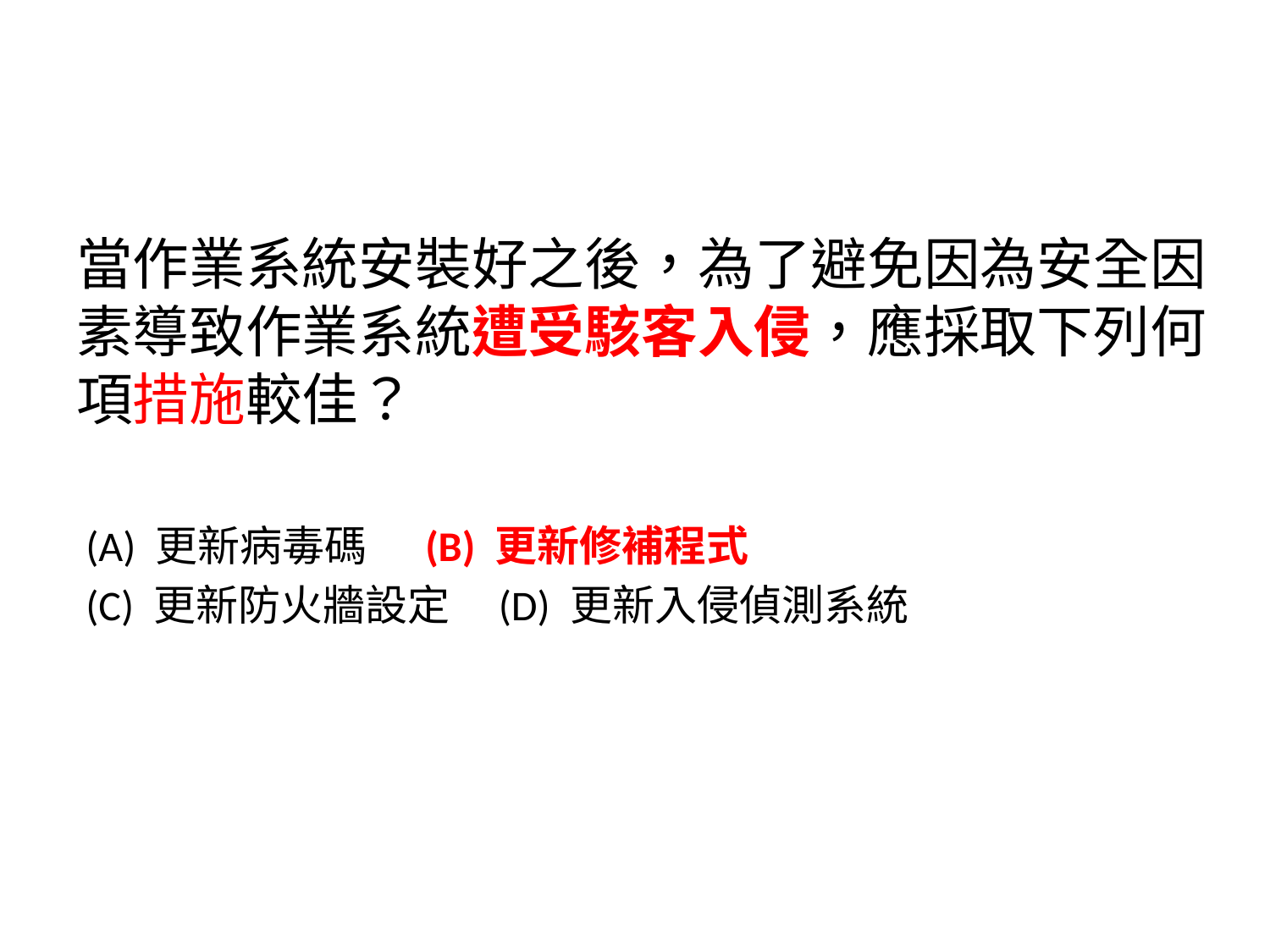

當作業系統安裝好之後，為了避免因為安全因素導致作業系統遭受駭客入侵，應採取下列何項措施較佳？

 (A) 更新病毒碼     (B) 更新修補程式
 (C) 更新防火牆設定    (D) 更新入侵偵測系統